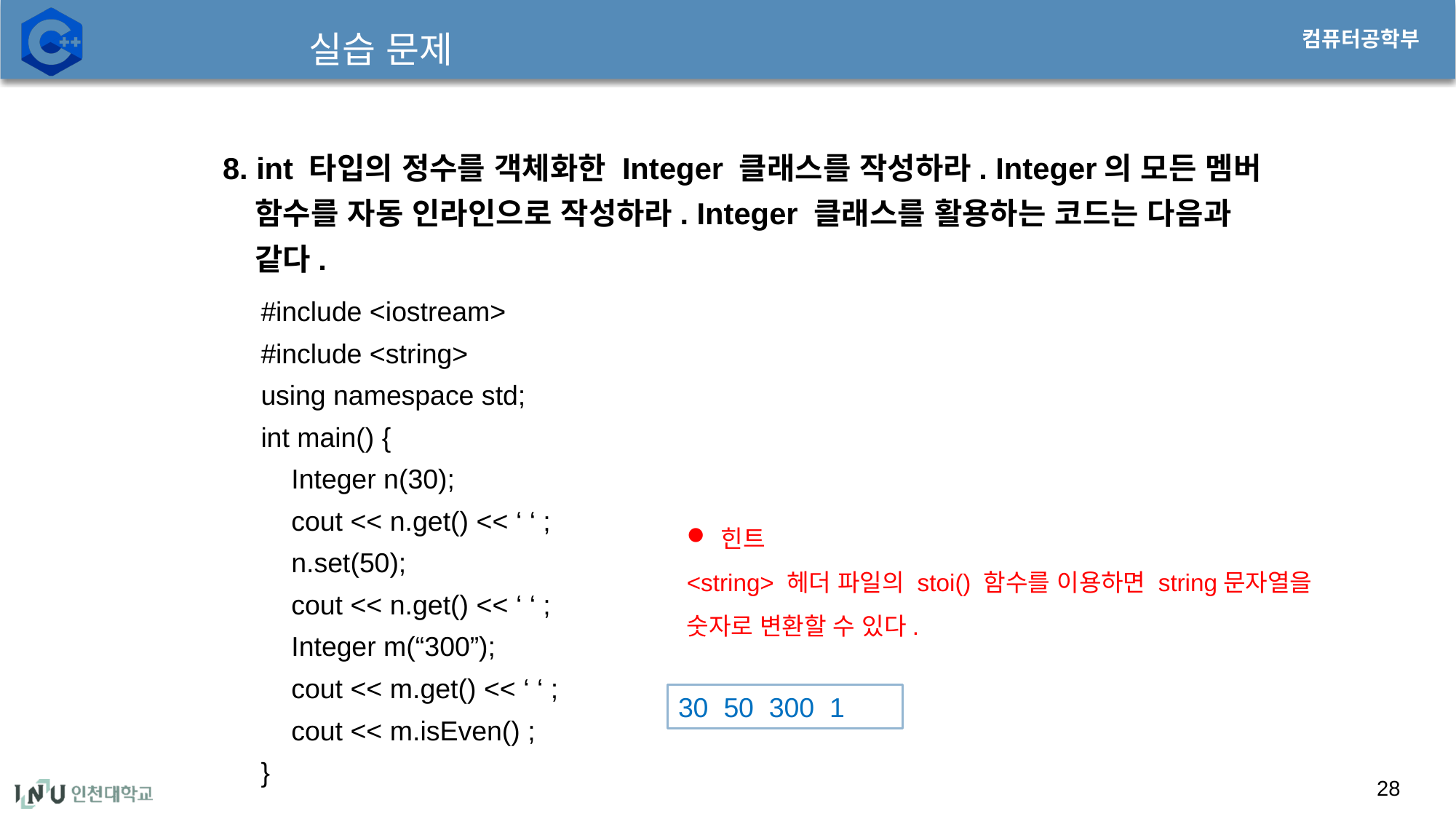

# 실습 문제
8. int 타입의 정수를 객체화한 Integer 클래스를 작성하라. Integer의 모든 멤버 함수를 자동 인라인으로 작성하라. Integer 클래스를 활용하는 코드는 다음과 같다.
#include <iostream>
#include <string>
using namespace std;
int main() {
    Integer n(30);
    cout << n.get() << ‘ ‘ ;
    n.set(50);
    cout << n.get() << ‘ ‘ ;
    Integer m(“300”);
    cout << m.get() << ‘ ‘ ;
    cout << m.isEven() ;
}

힌트
<string> 헤더 파일의 stoi() 함수를 이용하면 string문자열을 숫자로 변환할 수 있다.
30  50  300  1